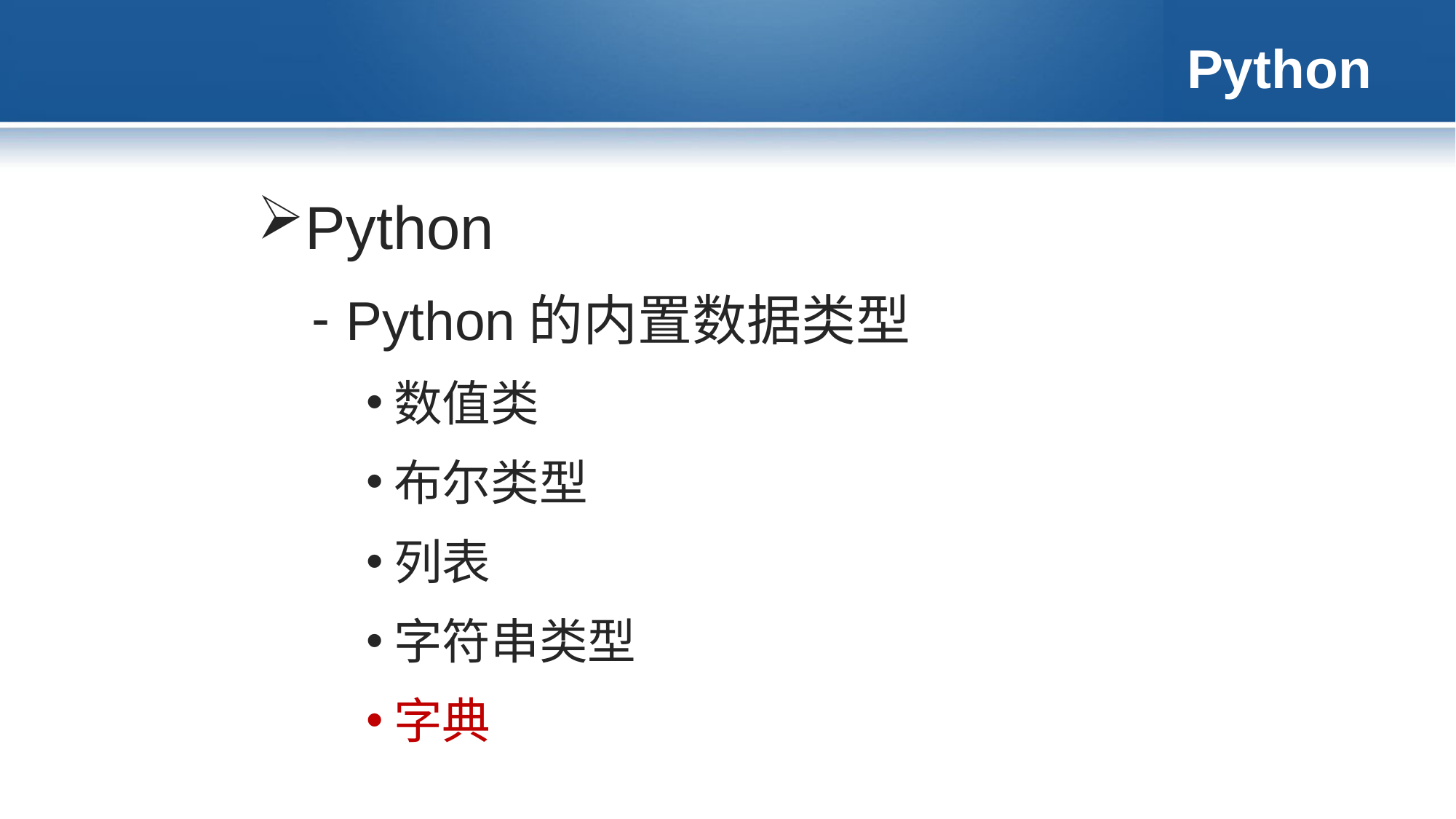

# Python
Python
Python的内置数据类型
数值类
布尔类型
列表
字符串类型
字典